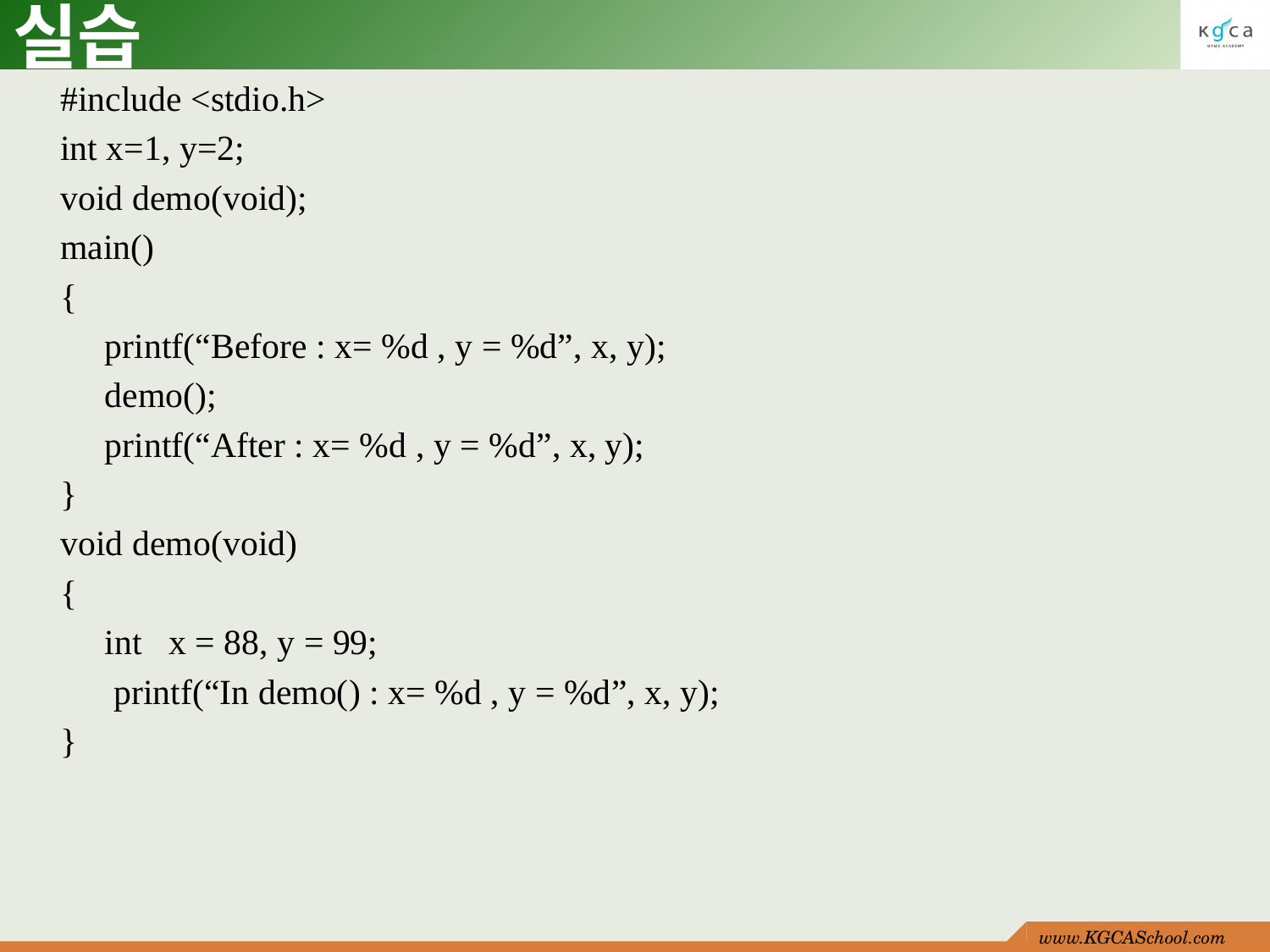

# 실습
#include <stdio.h>
int x=1, y=2;
void demo(void);
main()
{
     printf(“Before : x= %d , y = %d”, x, y);
     demo();
     printf(“After : x= %d , y = %d”, x, y);
}
void demo(void)
{
     int   x = 88, y = 99;
      printf(“In demo() : x= %d , y = %d”, x, y);
}